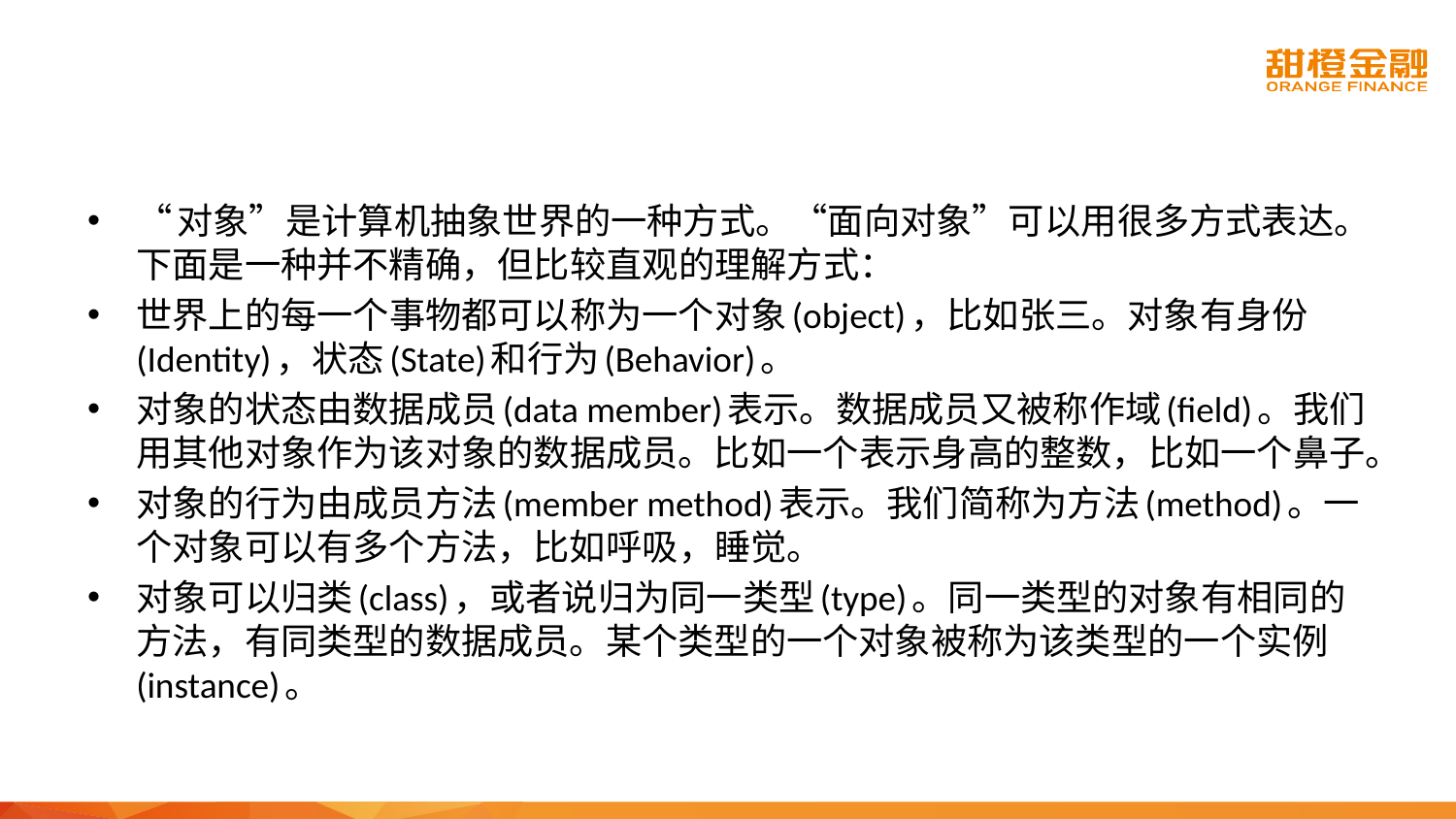

#
“对象”是计算机抽象世界的一种方式。“面向对象”可以用很多方式表达。下面是一种并不精确，但比较直观的理解方式：
世界上的每一个事物都可以称为一个对象(object)，比如张三。对象有身份(Identity)，状态(State)和行为(Behavior)。
对象的状态由数据成员(data member)表示。数据成员又被称作域(field)。我们用其他对象作为该对象的数据成员。比如一个表示身高的整数，比如一个鼻子。
对象的行为由成员方法(member method)表示。我们简称为方法(method)。一个对象可以有多个方法，比如呼吸，睡觉。
对象可以归类(class)，或者说归为同一类型(type)。同一类型的对象有相同的方法，有同类型的数据成员。某个类型的一个对象被称为该类型的一个实例(instance)。